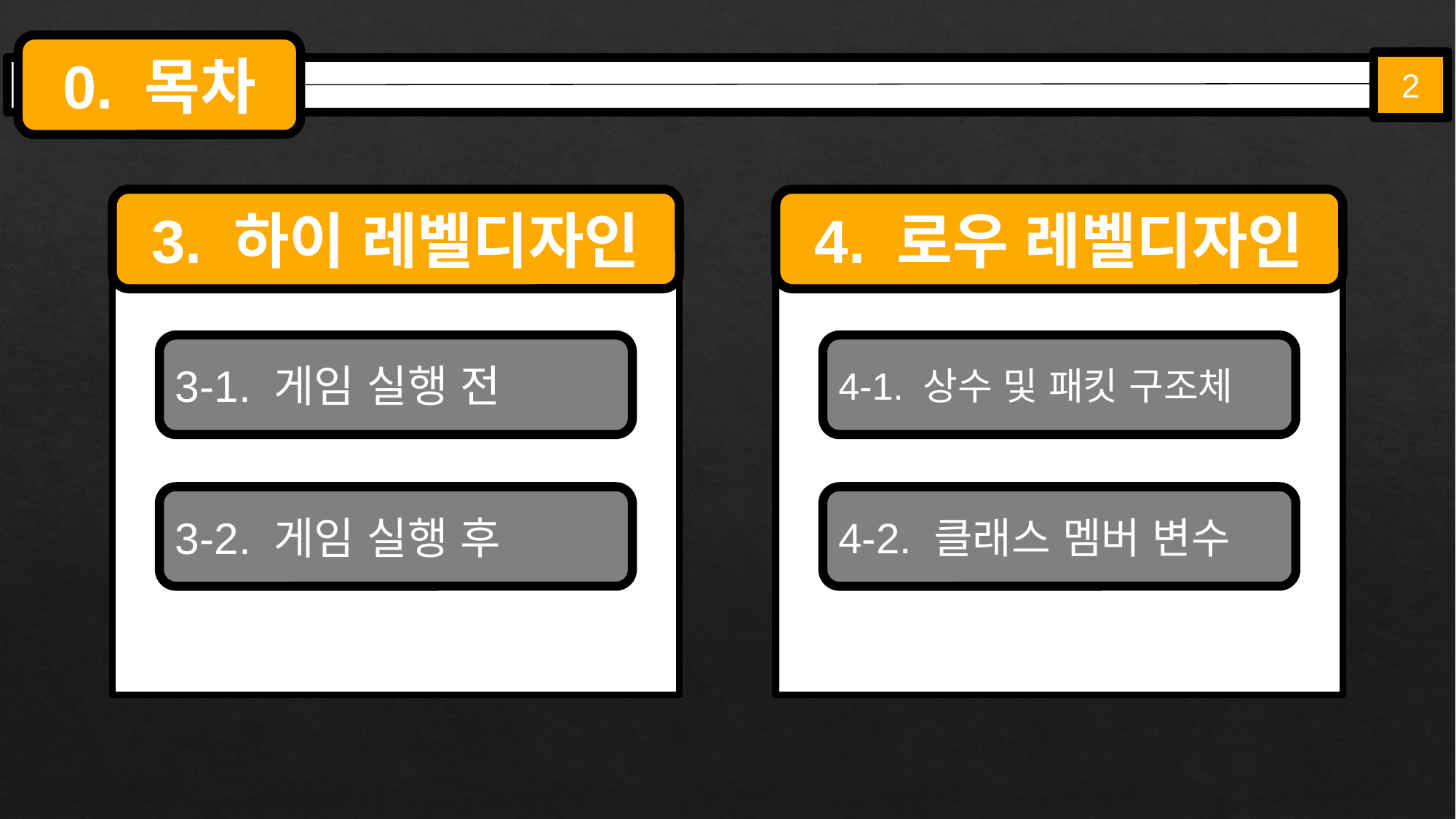

0. 목차
2

3. 하이 레벨디자인
4. 로우 레벨디자인

3-1. 게임 실행 전
4-1. 상수 및 패킷 구조체
3-2. 게임 실행 후
4-2. 클래스 멤버 변수